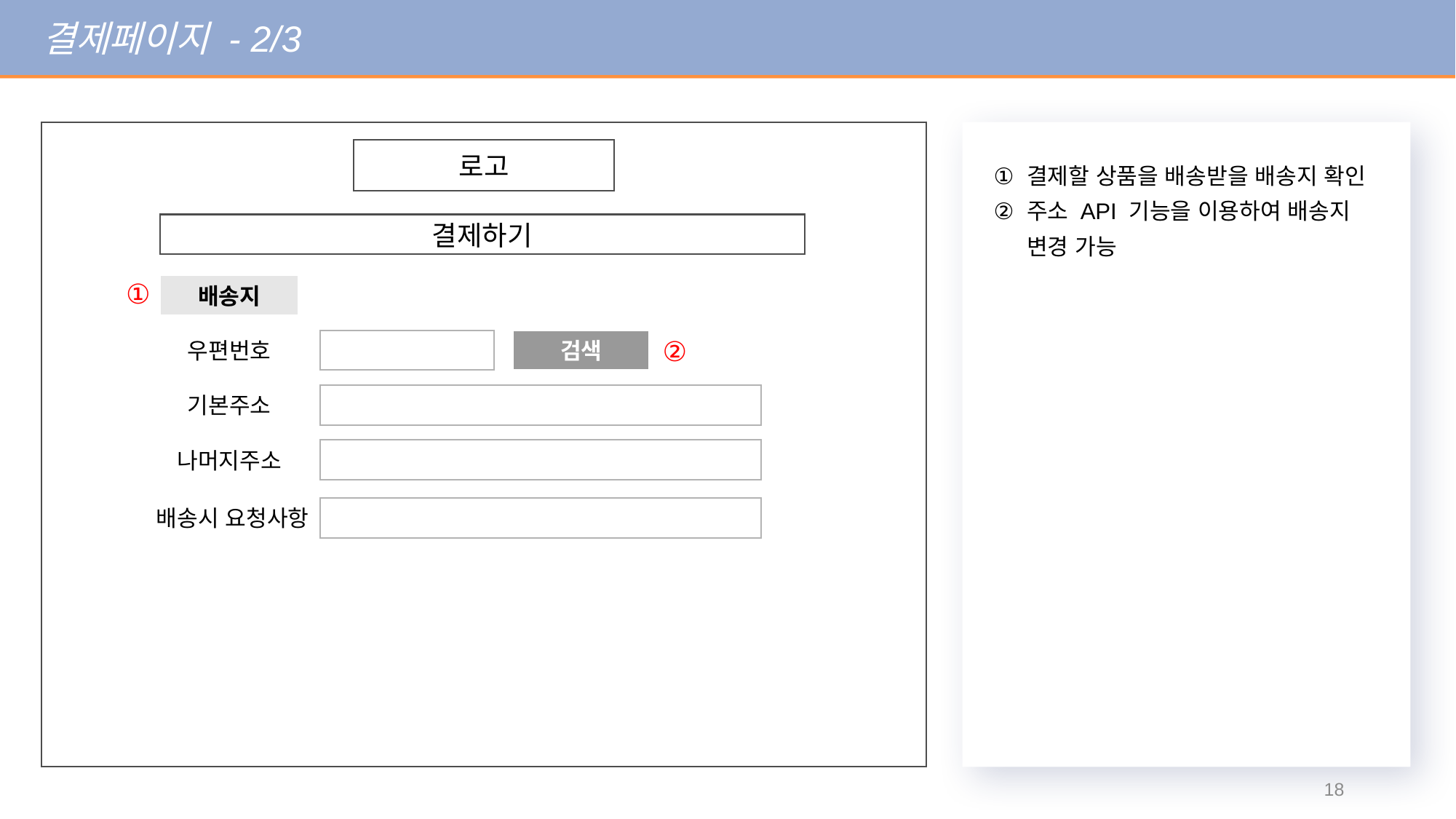

결제페이지 - 2/3

로고
결제할 상품을 배송받을 배송지 확인
주소 API 기능을 이용하여 배송지 변경 가능
결제하기
①
배송지
②
우편번호

검색
기본주소

나머지주소

배송시 요청사항

18